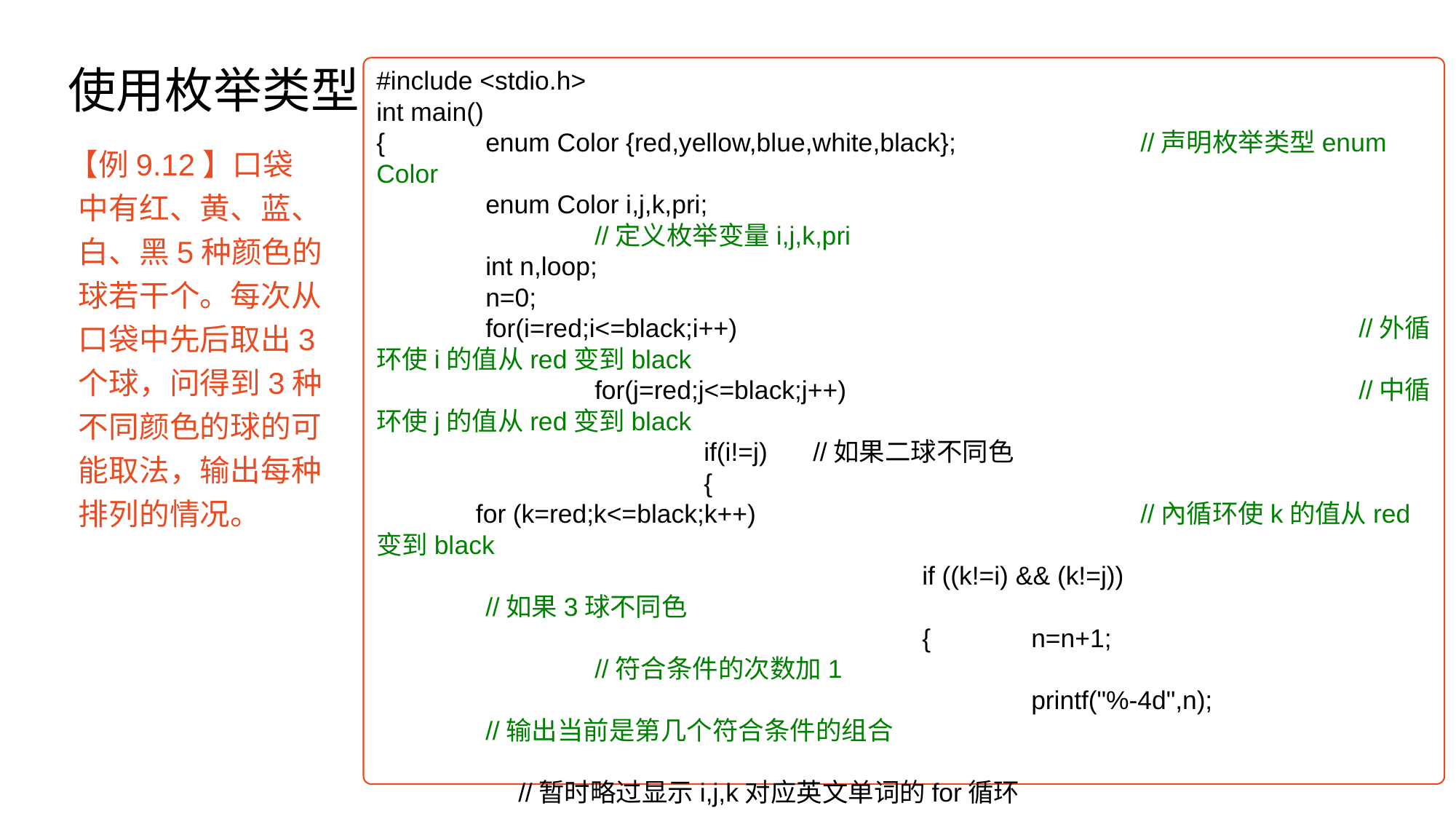

# 使用枚举类型
#include <stdio.h>
int main()
{	enum Color {red,yellow,blue,white,black};		//声明枚举类型enum Color
	enum Color i,j,k,pri;								//定义枚举变量i,j,k,pri
	int n,loop;
	n=0;
	for(i=red;i<=black;i++)						//外循环使i的值从red变到black
		for(j=red;j<=black;j++)			  		//中循环使j的值从red变到black
			if(i!=j)	//如果二球不同色
			{
              for (k=red;k<=black;k++)				//內循环使k的值从red变到black
					if ((k!=i) && (k!=j))				//如果3球不同色
					{	n=n+1;					//符合条件的次数加1
						printf("%-4d",n);			//输出当前是第几个符合条件的组合

                    //暂时略过显示i,j,k对应英文单词的for循环

                    printf("\n");
					}
			}
	printf("\ntotal:%5d\n",n);
	return 0;
}
【例9.12】口袋中有红、黄、蓝、白、黑5种颜色的球若干个。每次从口袋中先后取出3个球，问得到3种不同颜色的球的可能取法，输出每种排列的情况。